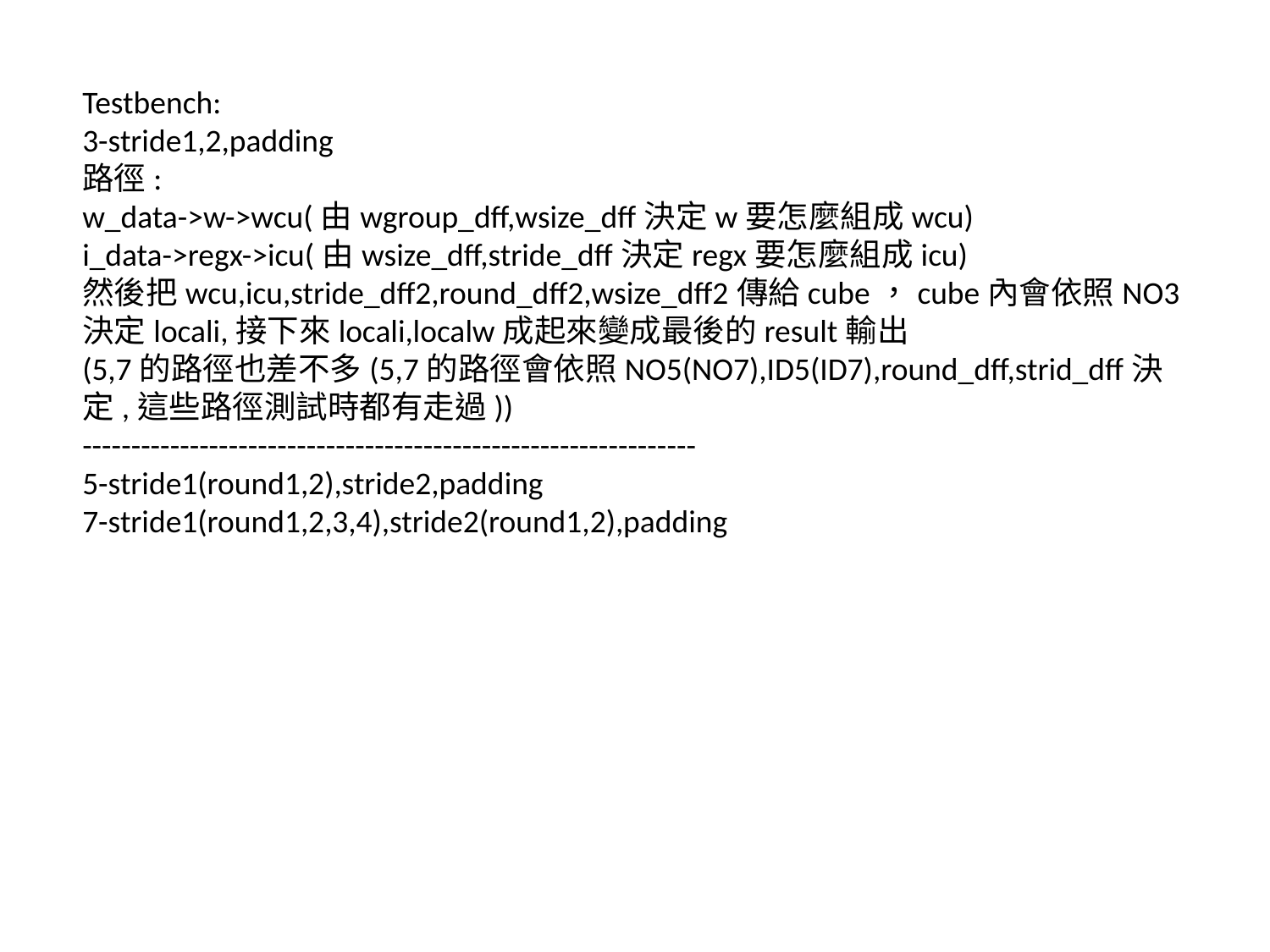

Testbench:
3-stride1,2,padding
路徑:
w_data->w->wcu(由wgroup_dff,wsize_dff決定w要怎麼組成wcu)
i_data->regx->icu(由wsize_dff,stride_dff決定regx要怎麼組成icu)
然後把wcu,icu,stride_dff2,round_dff2,wsize_dff2傳給cube，cube內會依照NO3決定locali,接下來locali,localw成起來變成最後的result輸出
(5,7的路徑也差不多(5,7的路徑會依照NO5(NO7),ID5(ID7),round_dff,strid_dff決定,這些路徑測試時都有走過))
---------------------------------------------------------------
5-stride1(round1,2),stride2,padding
7-stride1(round1,2,3,4),stride2(round1,2),padding